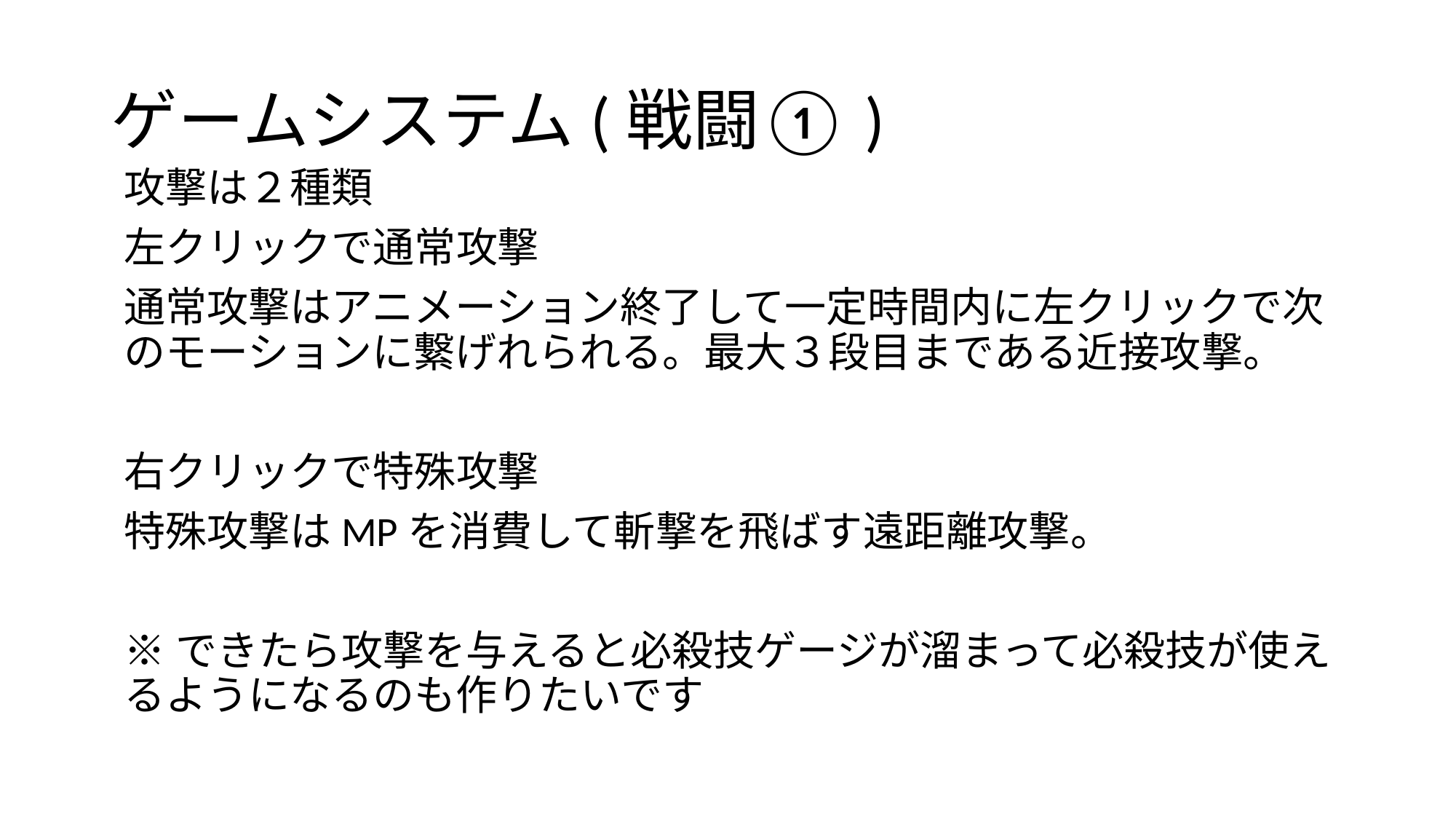

# ゲームシステム(戦闘①)
攻撃は２種類
左クリックで通常攻撃
通常攻撃はアニメーション終了して一定時間内に左クリックで次のモーションに繋げれられる。最大３段目まである近接攻撃。

右クリックで特殊攻撃
特殊攻撃はMPを消費して斬撃を飛ばす遠距離攻撃。

※できたら攻撃を与えると必殺技ゲージが溜まって必殺技が使えるようになるのも作りたいです